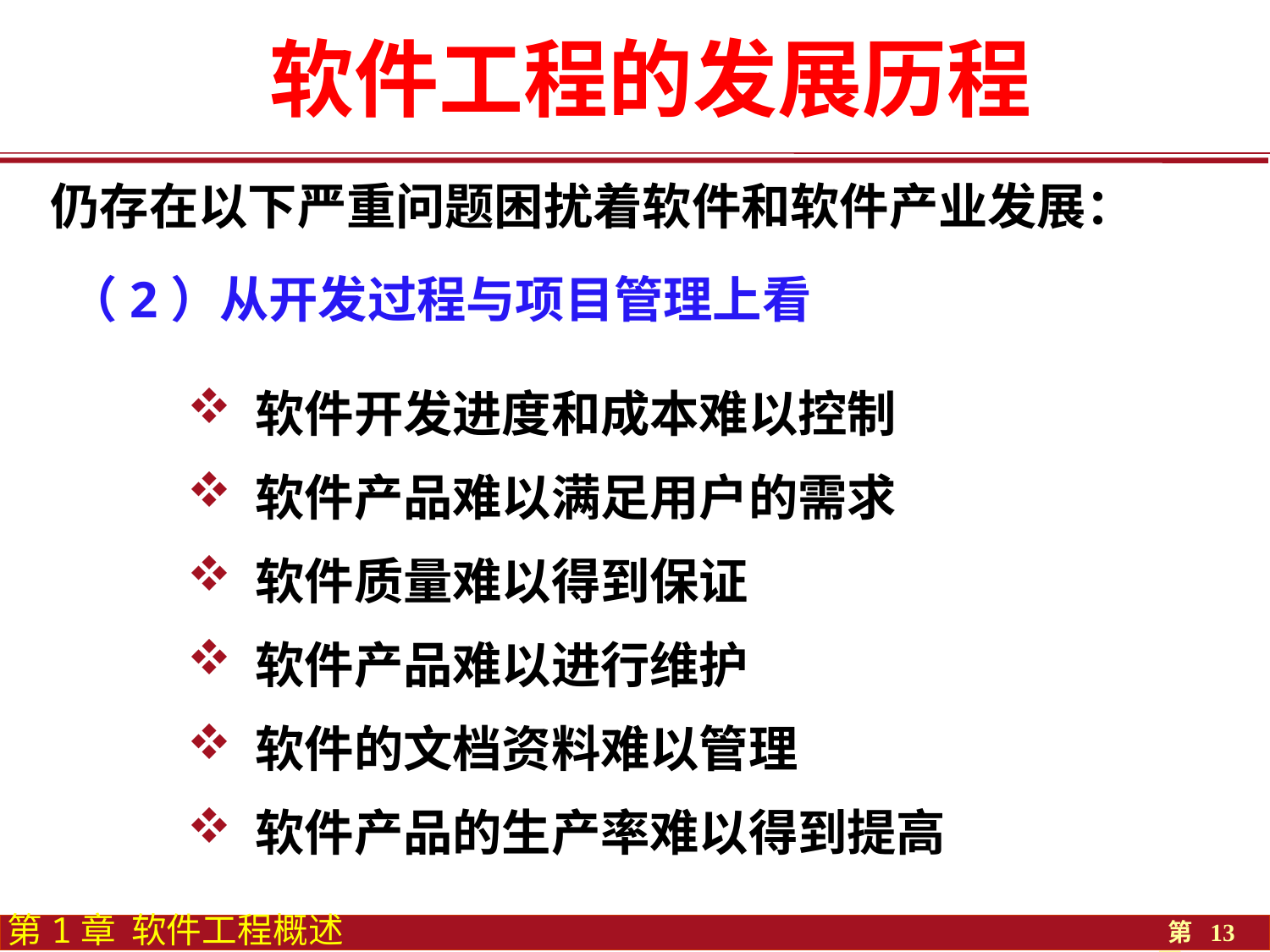

# 软件工程的发展历程
仍存在以下严重问题困扰着软件和软件产业发展：
（2）从开发过程与项目管理上看
 软件开发进度和成本难以控制
 软件产品难以满足用户的需求
 软件质量难以得到保证
 软件产品难以进行维护
 软件的文档资料难以管理
 软件产品的生产率难以得到提高